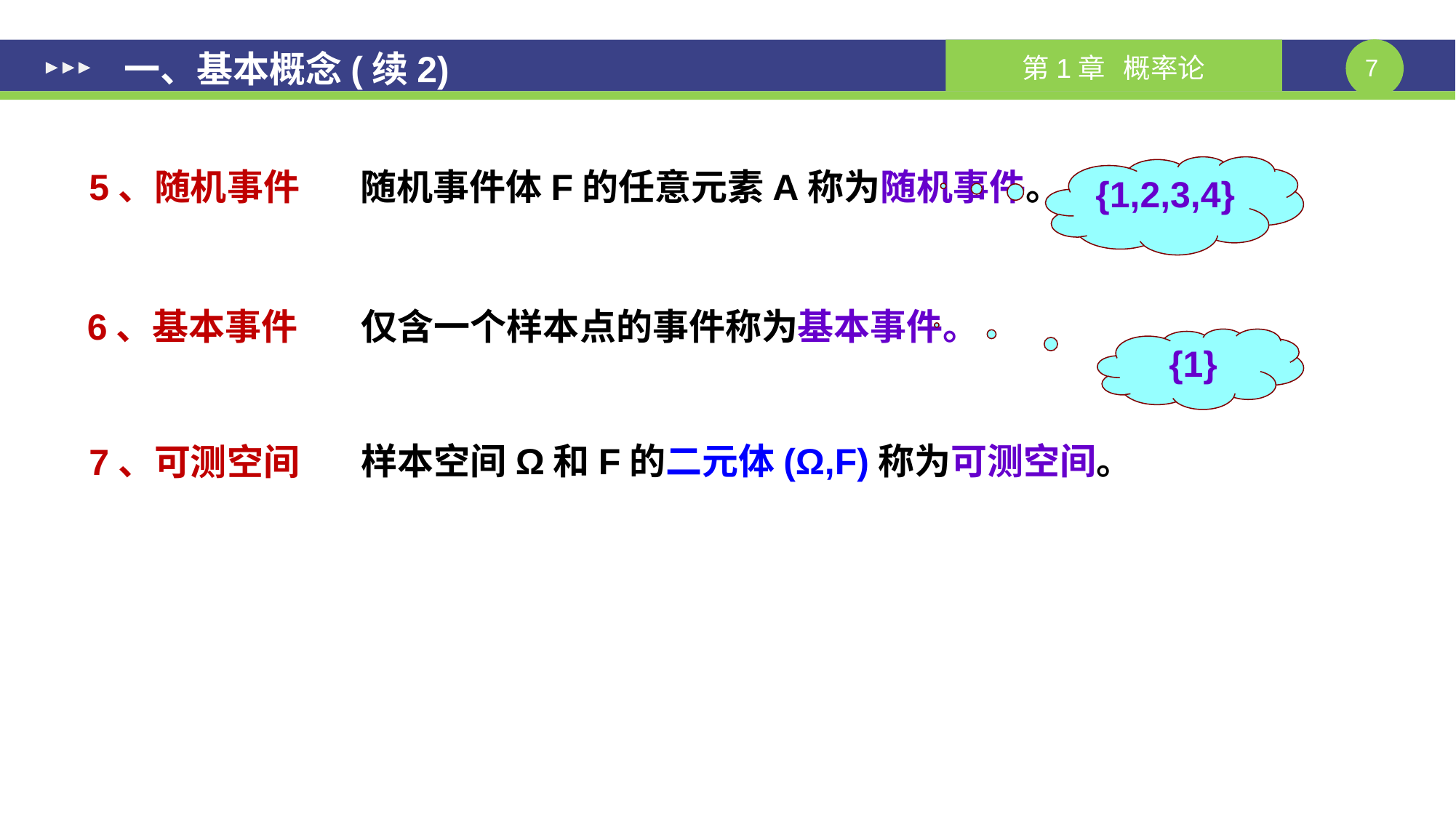

# 一、基本概念(续2)
{1,2,3,4}
随机事件体F的任意元素A称为随机事件。
5、随机事件
仅含一个样本点的事件称为基本事件。
6、基本事件
{1}
样本空间Ω和F的二元体(Ω,F)称为可测空间。
7、可测空间